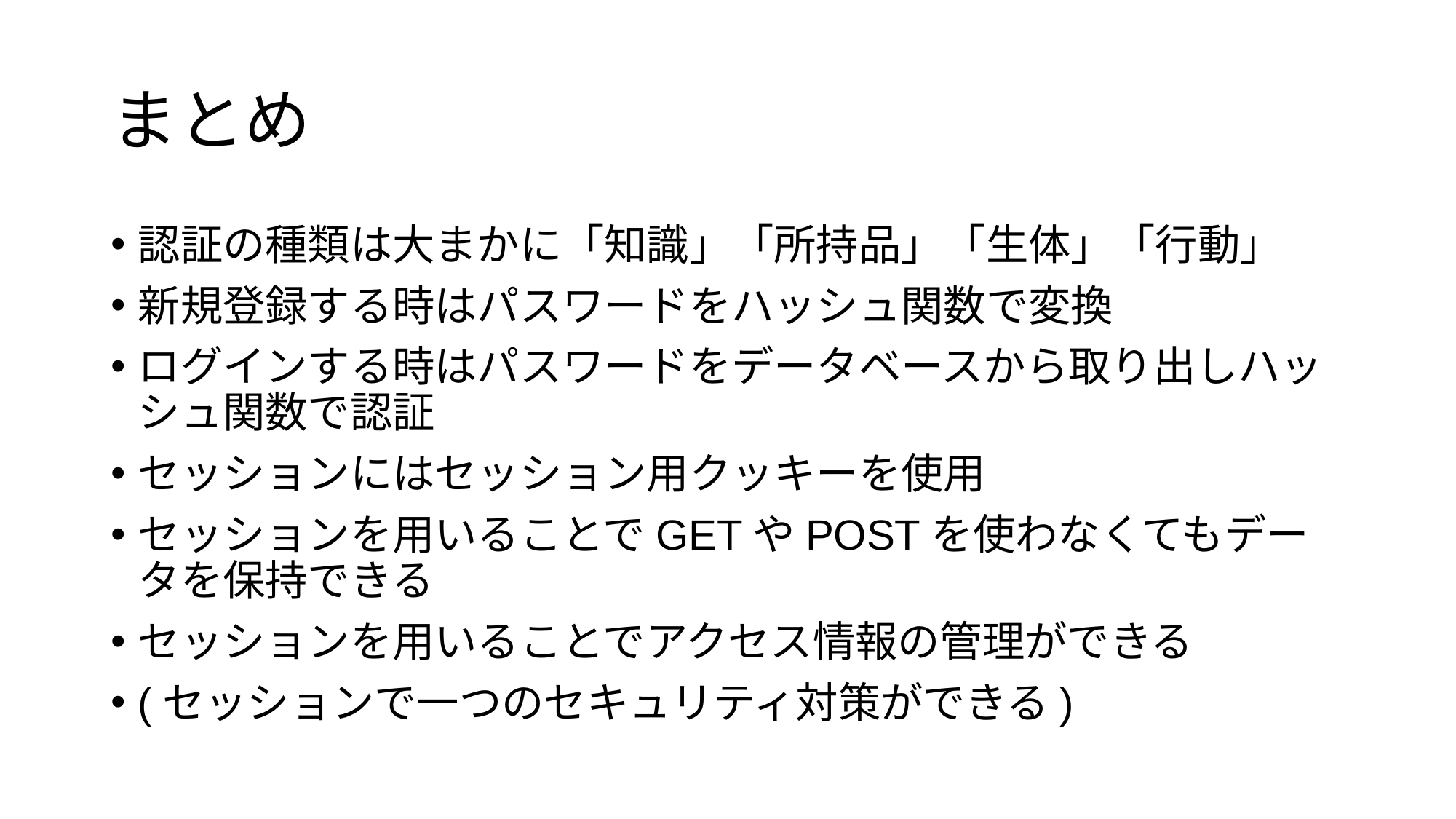

# まとめ
認証の種類は大まかに「知識」「所持品」「生体」「行動」
新規登録する時はパスワードをハッシュ関数で変換
ログインする時はパスワードをデータベースから取り出しハッシュ関数で認証
セッションにはセッション用クッキーを使用
セッションを用いることでGETやPOSTを使わなくてもデータを保持できる
セッションを用いることでアクセス情報の管理ができる
(セッションで一つのセキュリティ対策ができる)